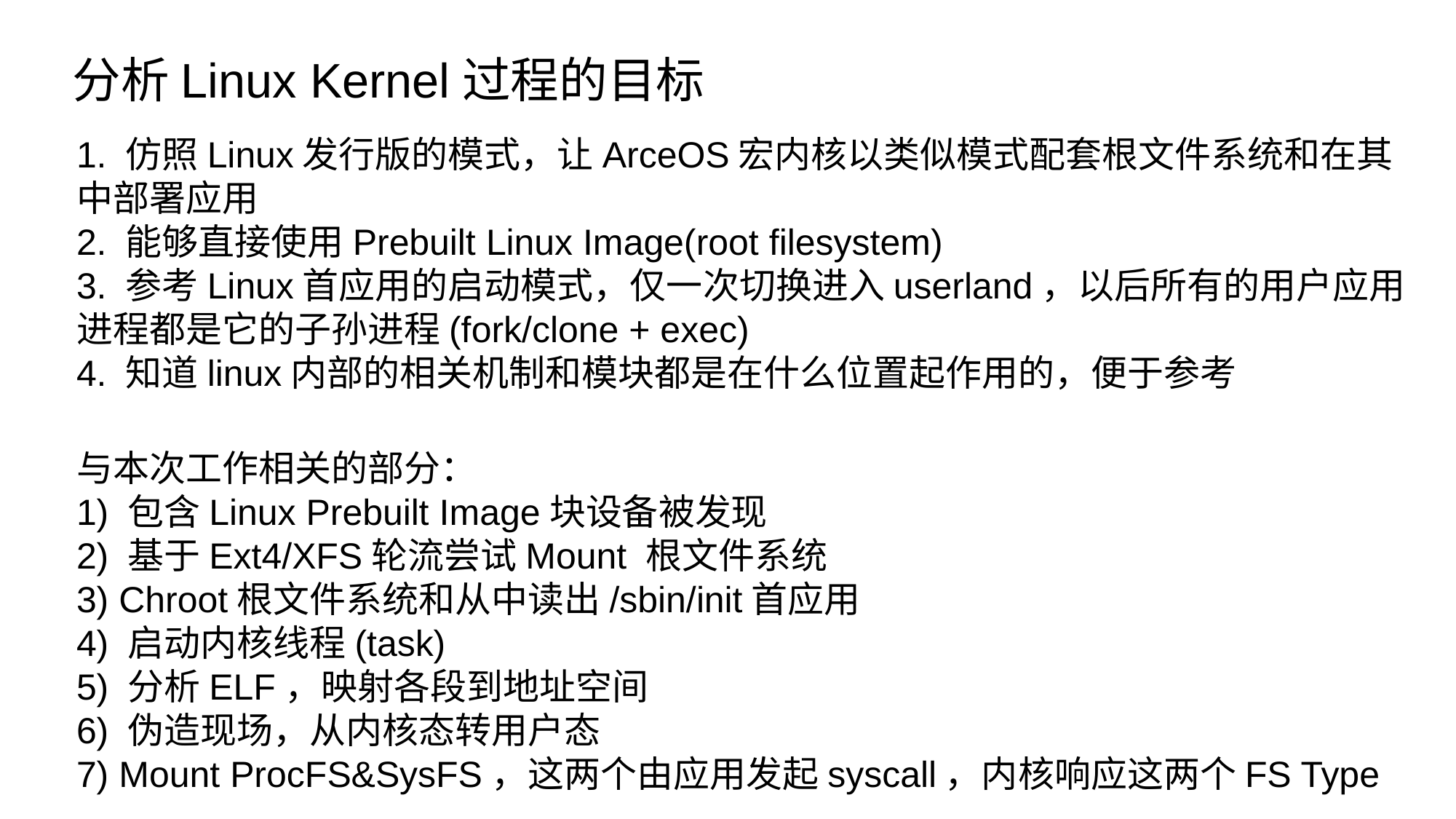

分析Linux Kernel过程的目标
1. 仿照Linux发行版的模式，让ArceOS宏内核以类似模式配套根文件系统和在其中部署应用
2. 能够直接使用Prebuilt Linux Image(root filesystem)
3. 参考Linux首应用的启动模式，仅一次切换进入userland，以后所有的用户应用进程都是它的子孙进程(fork/clone + exec)
4. 知道linux内部的相关机制和模块都是在什么位置起作用的，便于参考
与本次工作相关的部分：
1) 包含Linux Prebuilt Image块设备被发现
2) 基于Ext4/XFS轮流尝试Mount 根文件系统
3) Chroot根文件系统和从中读出/sbin/init首应用
4) 启动内核线程(task)
5) 分析ELF，映射各段到地址空间
6) 伪造现场，从内核态转用户态
7) Mount ProcFS&SysFS，这两个由应用发起syscall，内核响应这两个FS Type